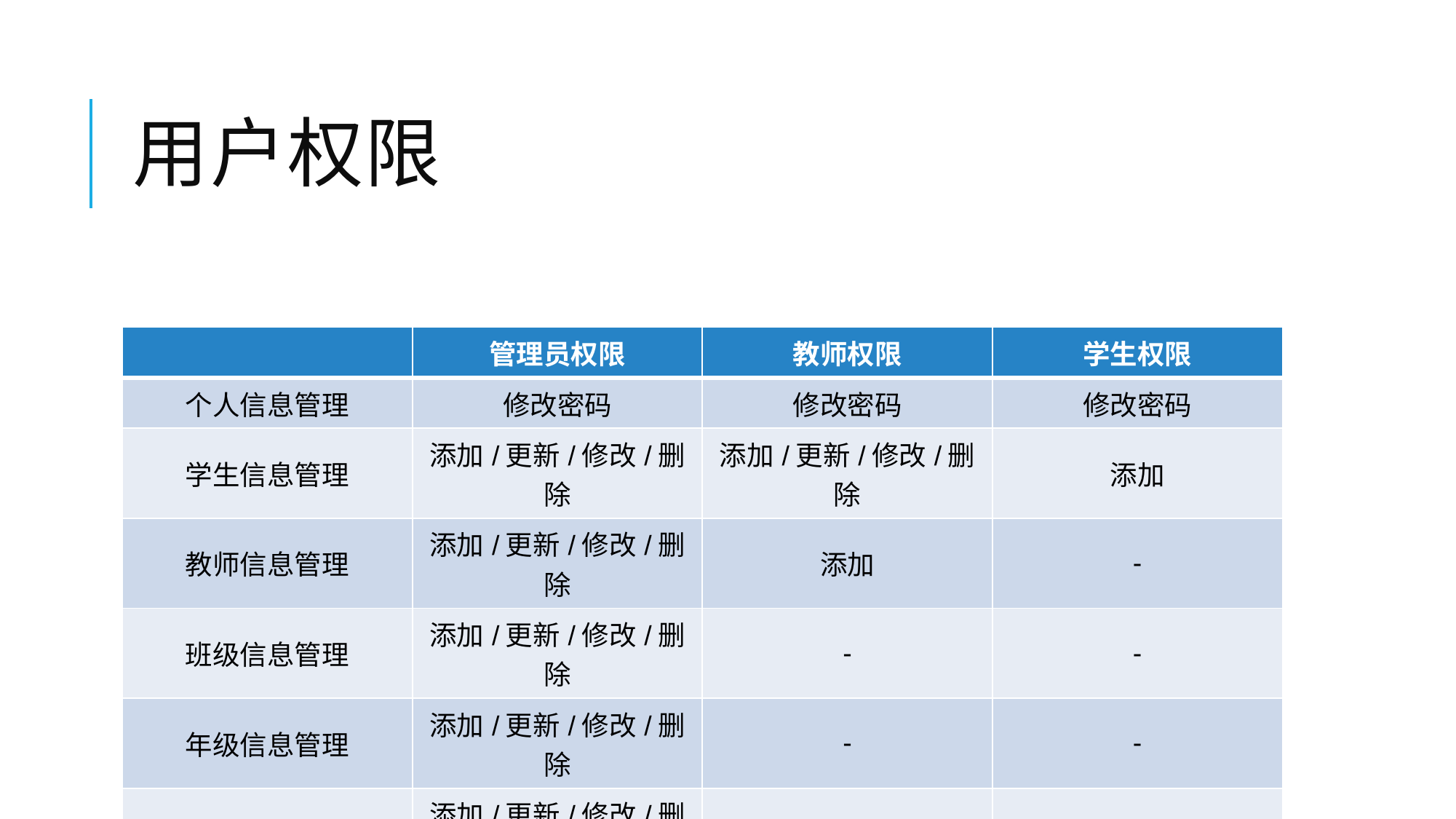

# 用户权限
|  | 管理员权限 | 教师权限 | 学生权限 |
| --- | --- | --- | --- |
| 个人信息管理 | 修改密码 | 修改密码 | 修改密码 |
| 学生信息管理 | 添加/更新/修改/删除 | 添加/更新/修改/删除 | 添加 |
| 教师信息管理 | 添加/更新/修改/删除 | 添加 | - |
| 班级信息管理 | 添加/更新/修改/删除 | - | - |
| 年级信息管理 | 添加/更新/修改/删除 | - | - |
| 系统用户管理 | 添加/更新/修改/删除 | - | - |